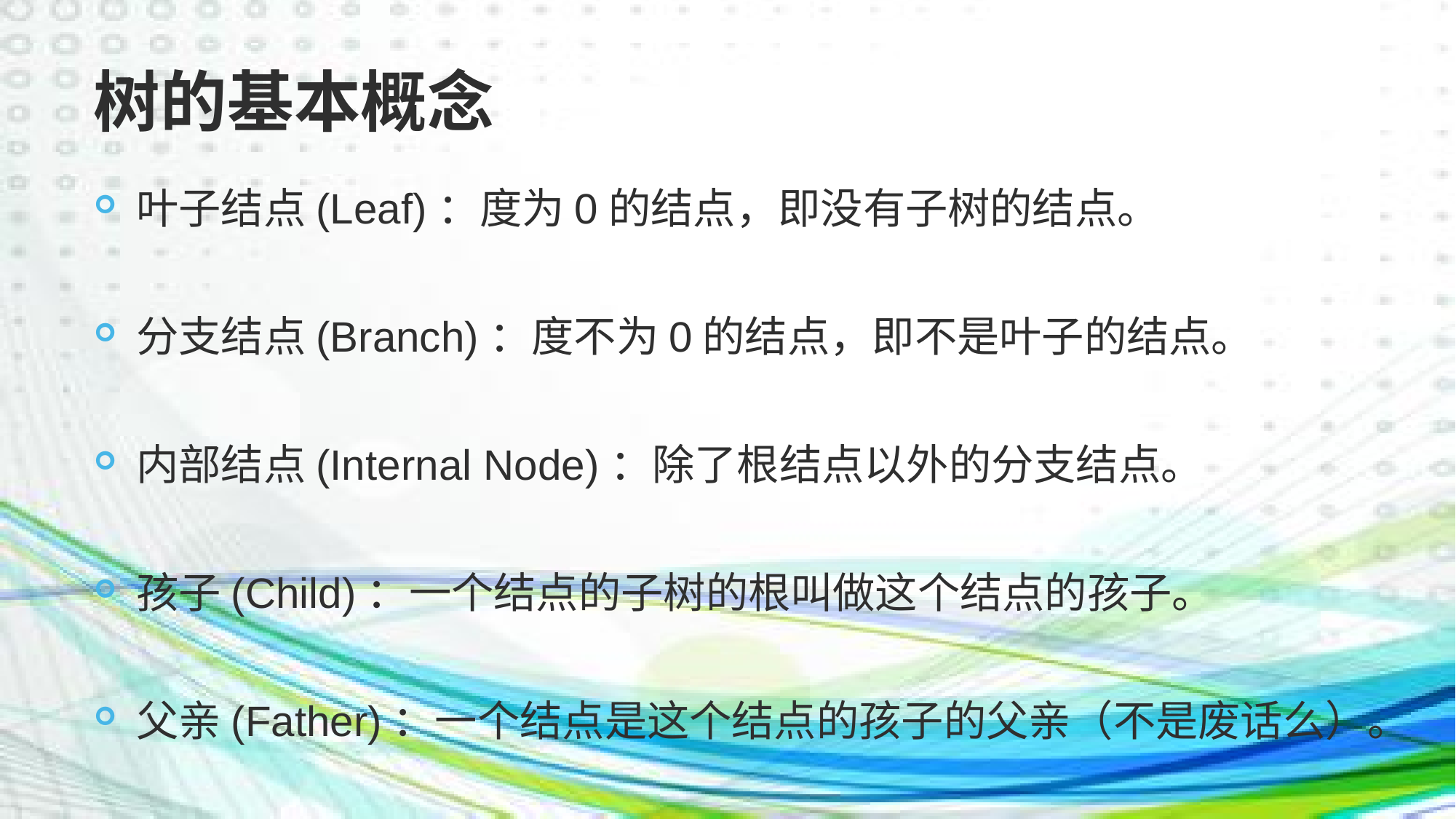

树的基本概念
叶子结点(Leaf)：度为0的结点，即没有子树的结点。

分支结点(Branch)：度不为0的结点，即不是叶子的结点。

内部结点(Internal Node)：除了根结点以外的分支结点。

孩子(Child)：一个结点的子树的根叫做这个结点的孩子。

父亲(Father)：一个结点是这个结点的孩子的父亲（不是废话么）。